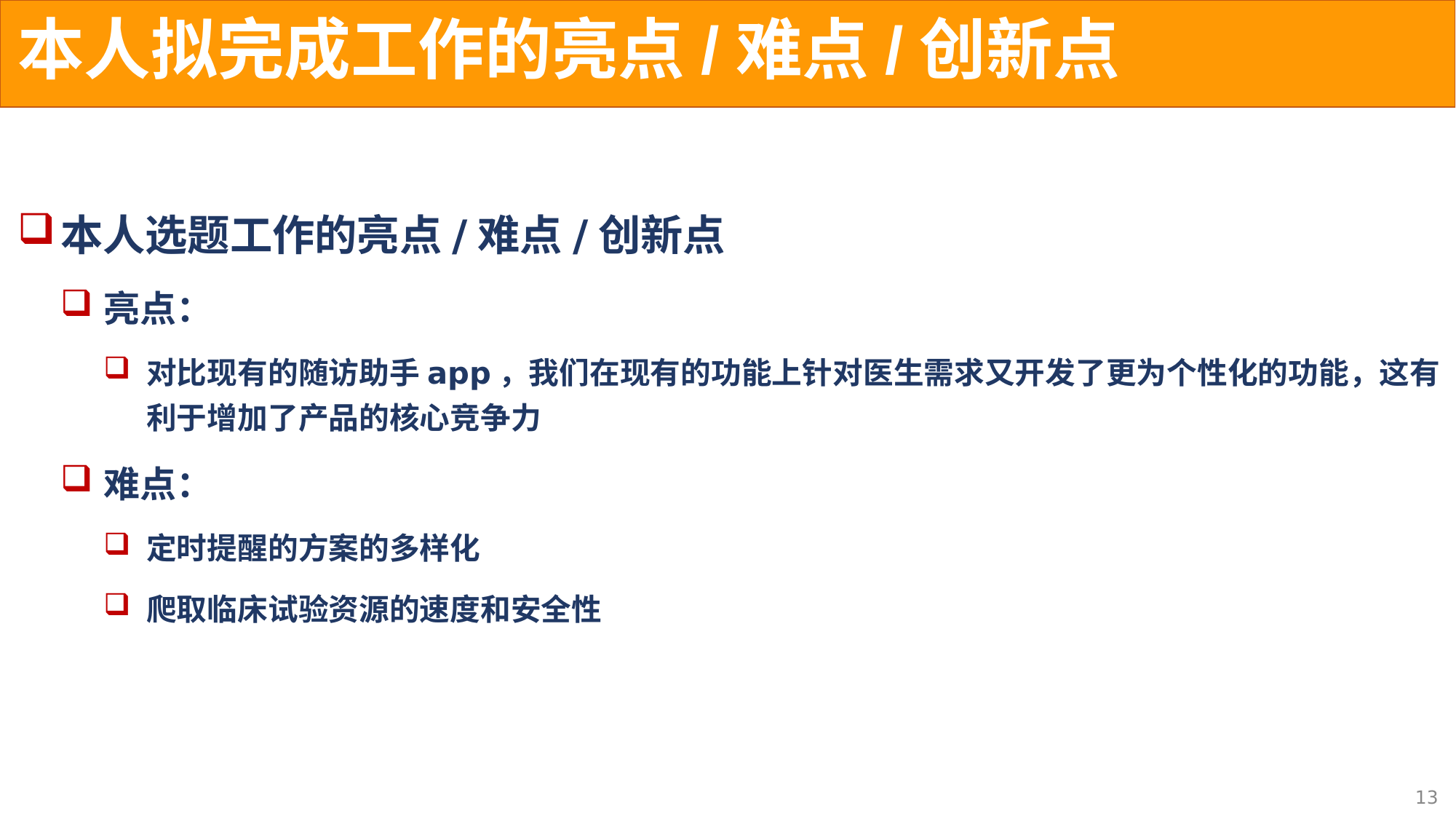

# 本人拟完成工作的亮点/难点/创新点
本人选题工作的亮点/难点/创新点
亮点：
对比现有的随访助手app，我们在现有的功能上针对医生需求又开发了更为个性化的功能，这有利于增加了产品的核心竞争力
难点：
定时提醒的方案的多样化
爬取临床试验资源的速度和安全性
13